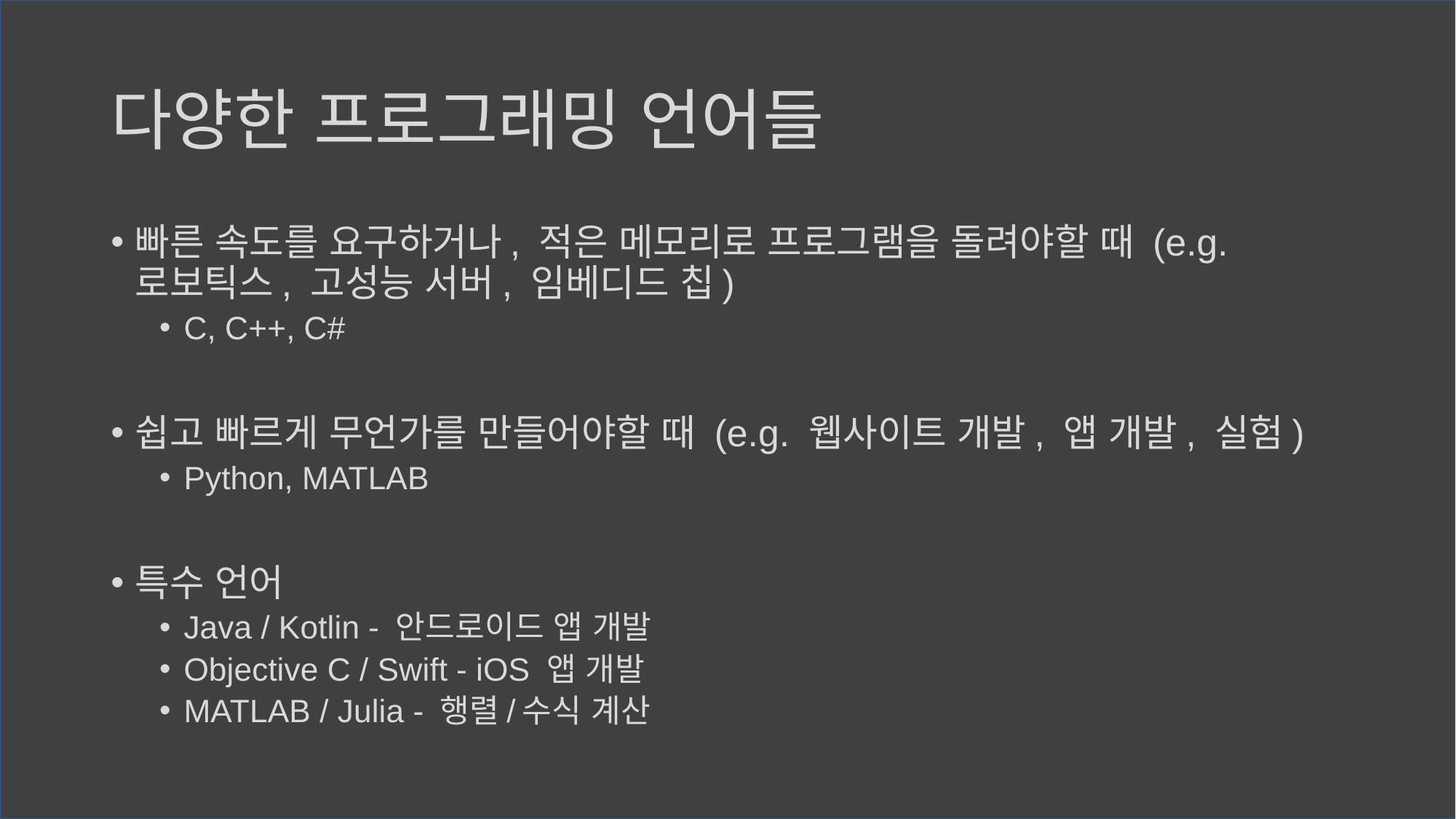

# 다양한 프로그래밍 언어들
빠른 속도를 요구하거나, 적은 메모리로 프로그램을 돌려야할 때 (e.g. 로보틱스, 고성능 서버, 임베디드 칩)
C, C++, C#

쉽고 빠르게 무언가를 만들어야할 때 (e.g. 웹사이트 개발, 앱 개발, 실험)
Python, MATLAB

특수 언어
Java / Kotlin - 안드로이드 앱 개발
Objective C / Swift - iOS 앱 개발
MATLAB / Julia - 행렬/수식 계산